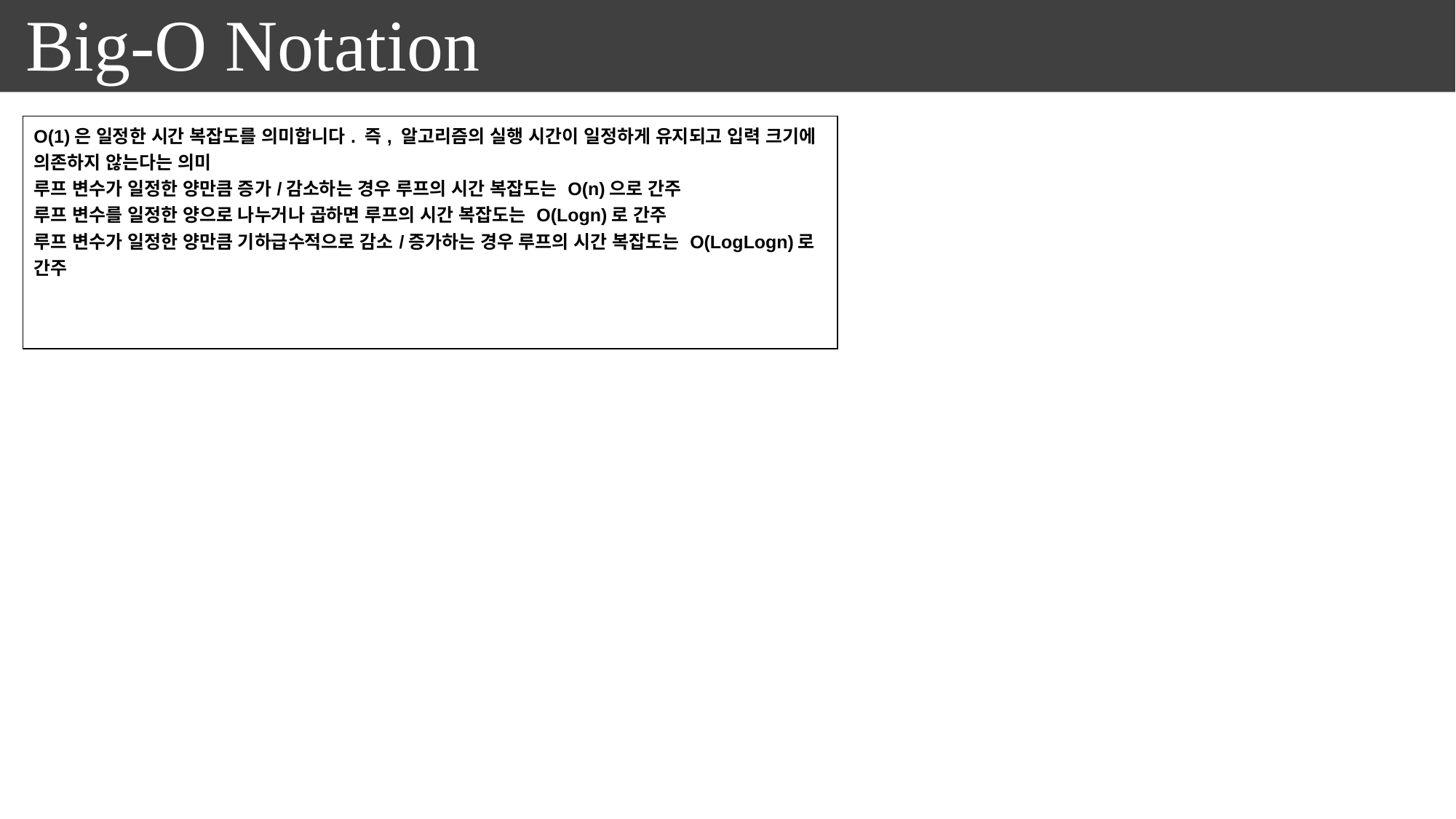

Big-O Notation
| O(1)은 일정한 시간 복잡도를 의미합니다. 즉, 알고리즘의 실행 시간이 일정하게 유지되고 입력 크기에 의존하지 않는다는 의미 루프 변수가 일정한 양만큼 증가/감소하는 경우 루프의 시간 복잡도는 O(n)으로 간주 루프 변수를 일정한 양으로 나누거나 곱하면 루프의 시간 복잡도는 O(Logn)로 간주 루프 변수가 일정한 양만큼 기하급수적으로 감소/증가하는 경우 루프의 시간 복잡도는 O(LogLogn)로 간주 |
| --- |